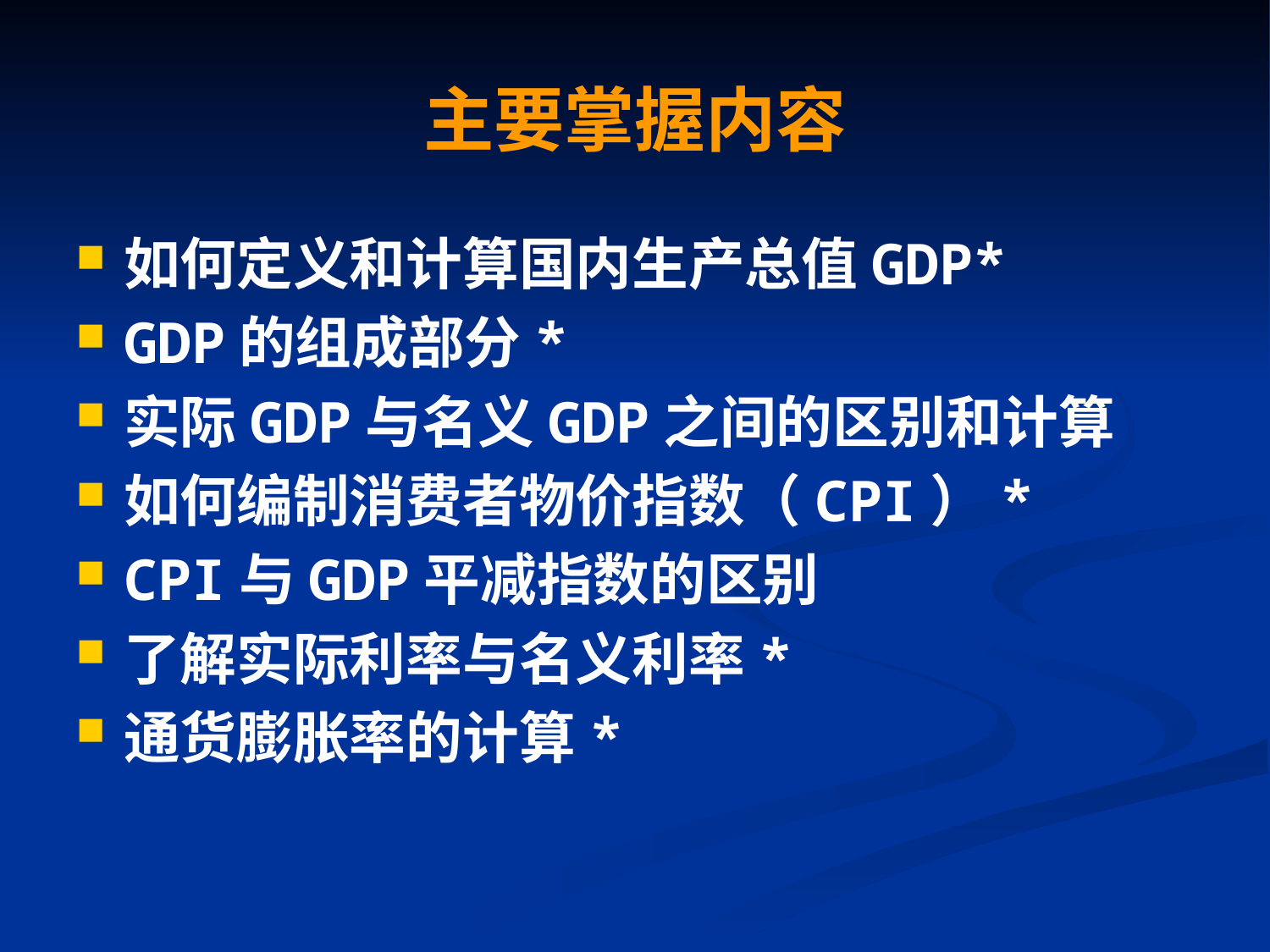

# 主要掌握内容
如何定义和计算国内生产总值GDP*
GDP的组成部分*
实际GDP与名义GDP之间的区别和计算
如何编制消费者物价指数（CPI）*
CPI与GDP平减指数的区别
了解实际利率与名义利率*
通货膨胀率的计算*
20